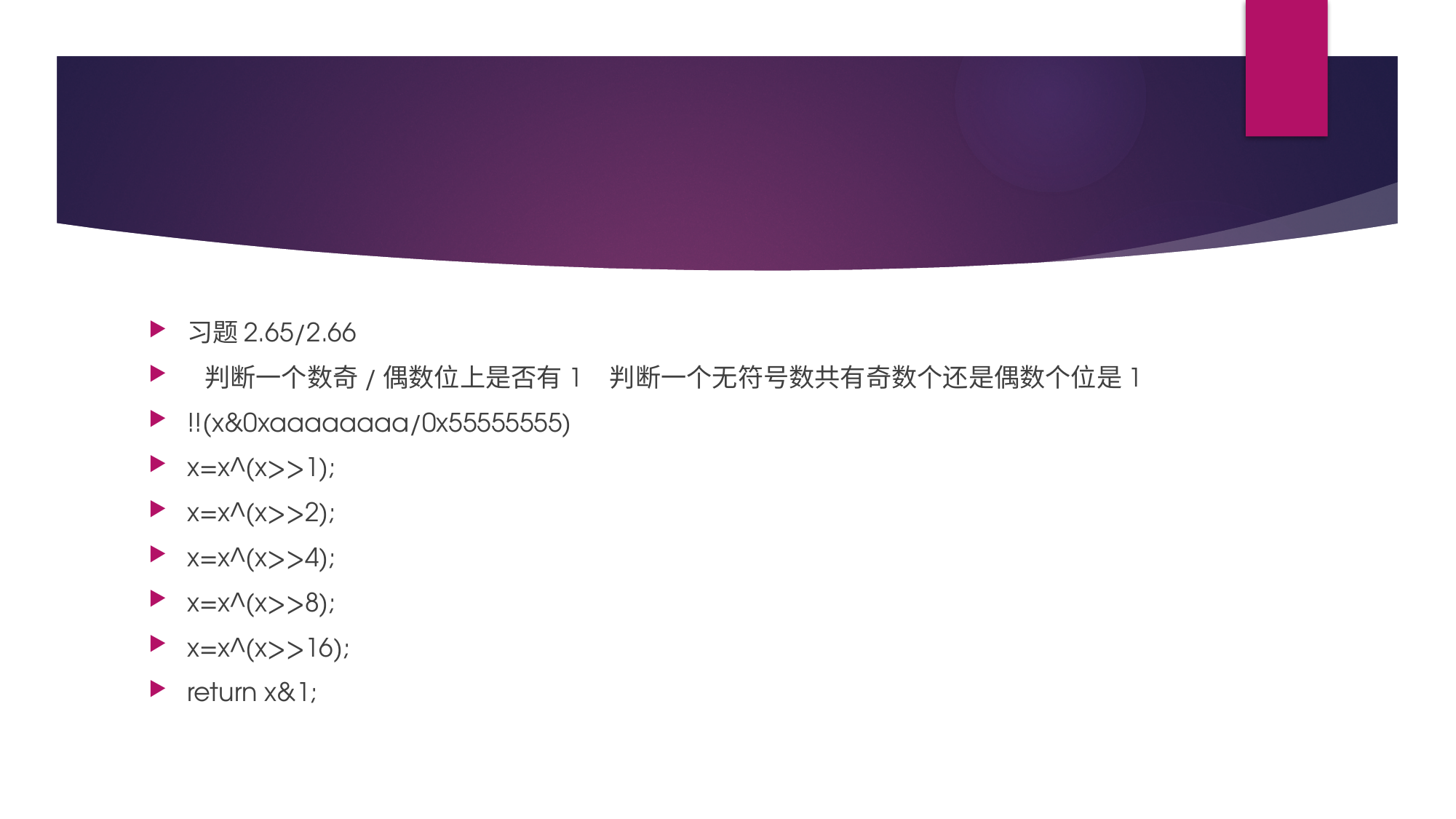

#
习题2.65/2.66
  判断一个数奇/偶数位上是否有1   判断一个无符号数共有奇数个还是偶数个位是1
!!(x&0xaaaaaaaa/0x55555555)
x=x^(x>>1);
x=x^(x>>2);
x=x^(x>>4);
x=x^(x>>8);
x=x^(x>>16);
return x&1;